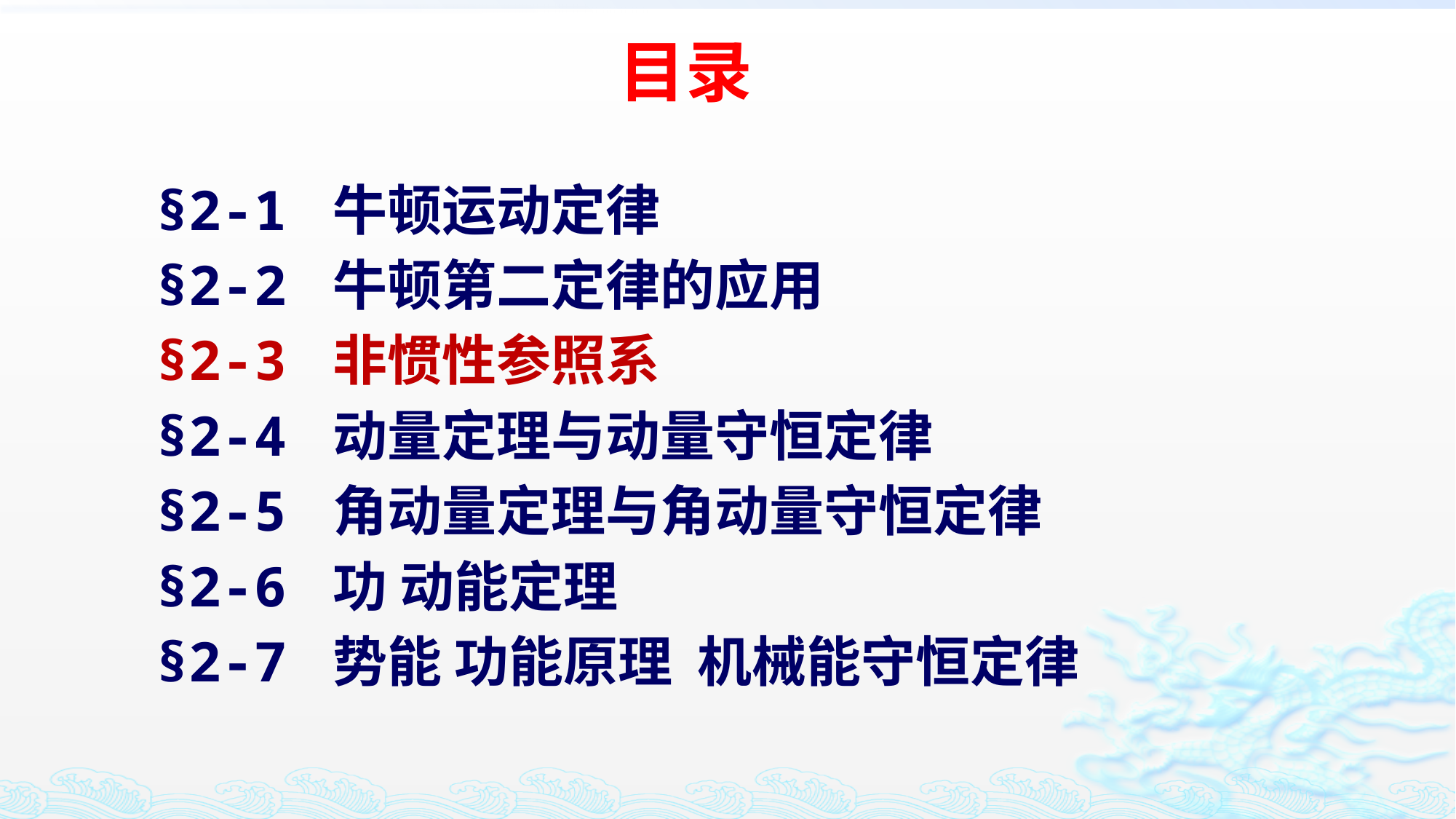

目录
§2-1 牛顿运动定律
§2-2 牛顿第二定律的应用
§2-3 非惯性参照系
§2-4 动量定理与动量守恒定律
§2-5 角动量定理与角动量守恒定律
§2-6 功 动能定理
§2-7 势能 功能原理  机械能守恒定律